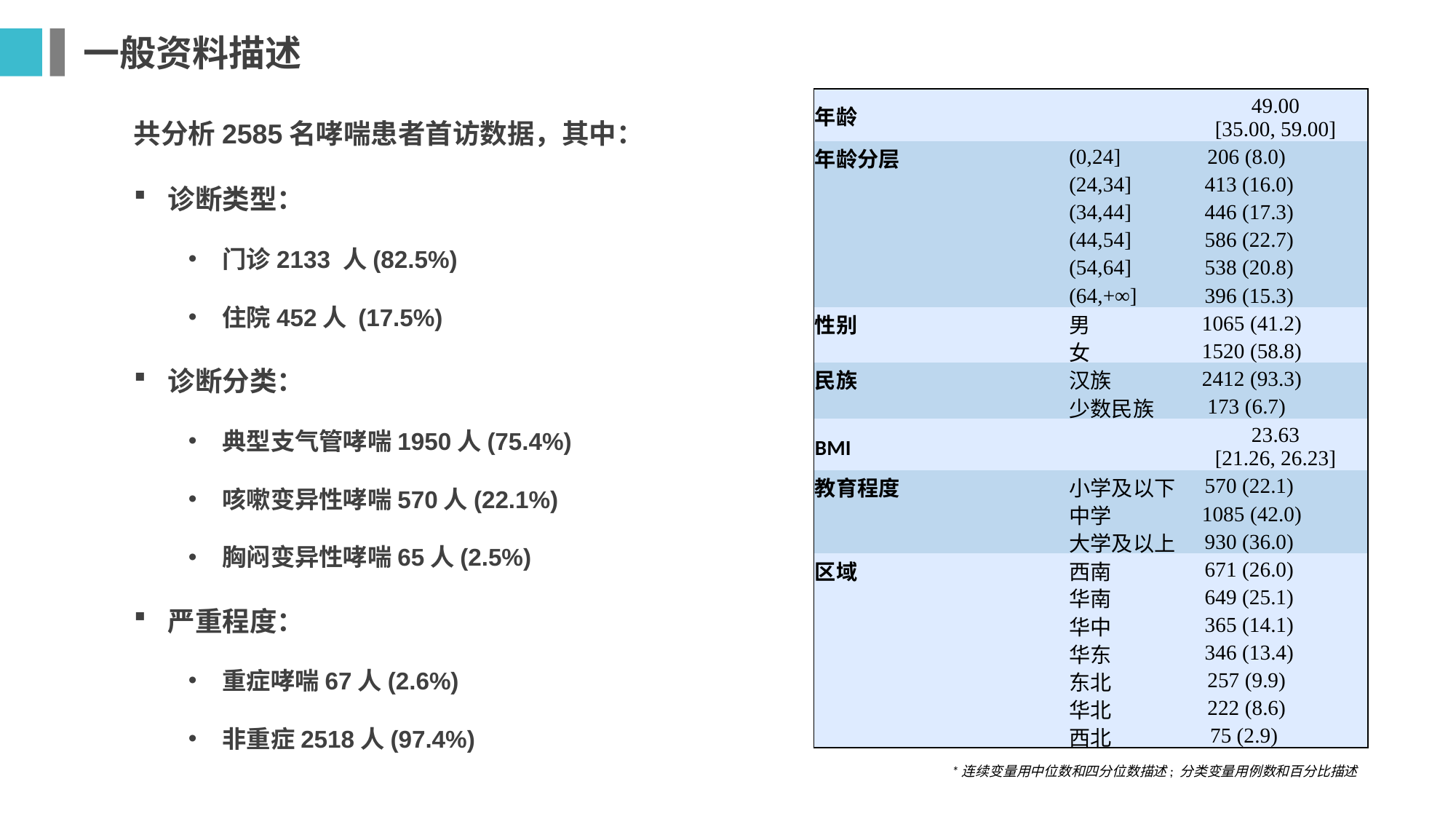

一般资料描述

| 年龄 |  | 49.00 [35.00, 59.00] |
| --- | --- | --- |
| 年龄分层 | (0,24] | 206 (8.0) |
|  | (24,34] | 413 (16.0) |
|  | (34,44] | 446 (17.3) |
|  | (44,54] | 586 (22.7) |
|  | (54,64] | 538 (20.8) |
|  | (64,+∞] | 396 (15.3) |
| 性别 | 男 | 1065 (41.2) |
|  | 女 | 1520 (58.8) |
| 民族 | 汉族 | 2412 (93.3) |
|  | 少数民族 | 173 (6.7) |
| BMI |  | 23.63 [21.26, 26.23] |
| 教育程度 | 小学及以下 | 570 (22.1) |
|  | 中学 | 1085 (42.0) |
|  | 大学及以上 | 930 (36.0) |
| 区域 | 西南 | 671 (26.0) |
|  | 华南 | 649 (25.1) |
|  | 华中 | 365 (14.1) |
|  | 华东 | 346 (13.4) |
|  | 东北 | 257 (9.9) |
|  | 华北 | 222 (8.6) |
|  | 西北 | 75 (2.9) |
共分析2585名哮喘患者首访数据，其中：
诊断类型：
门诊2133 人(82.5%)
住院452人 (17.5%)
诊断分类：
典型支气管哮喘1950人(75.4%)
咳嗽变异性哮喘570人(22.1%)
胸闷变异性哮喘65人(2.5%)
严重程度：
重症哮喘67人(2.6%)
非重症2518人(97.4%)

*连续变量用中位数和四分位数描述; 分类变量用例数和百分比描述